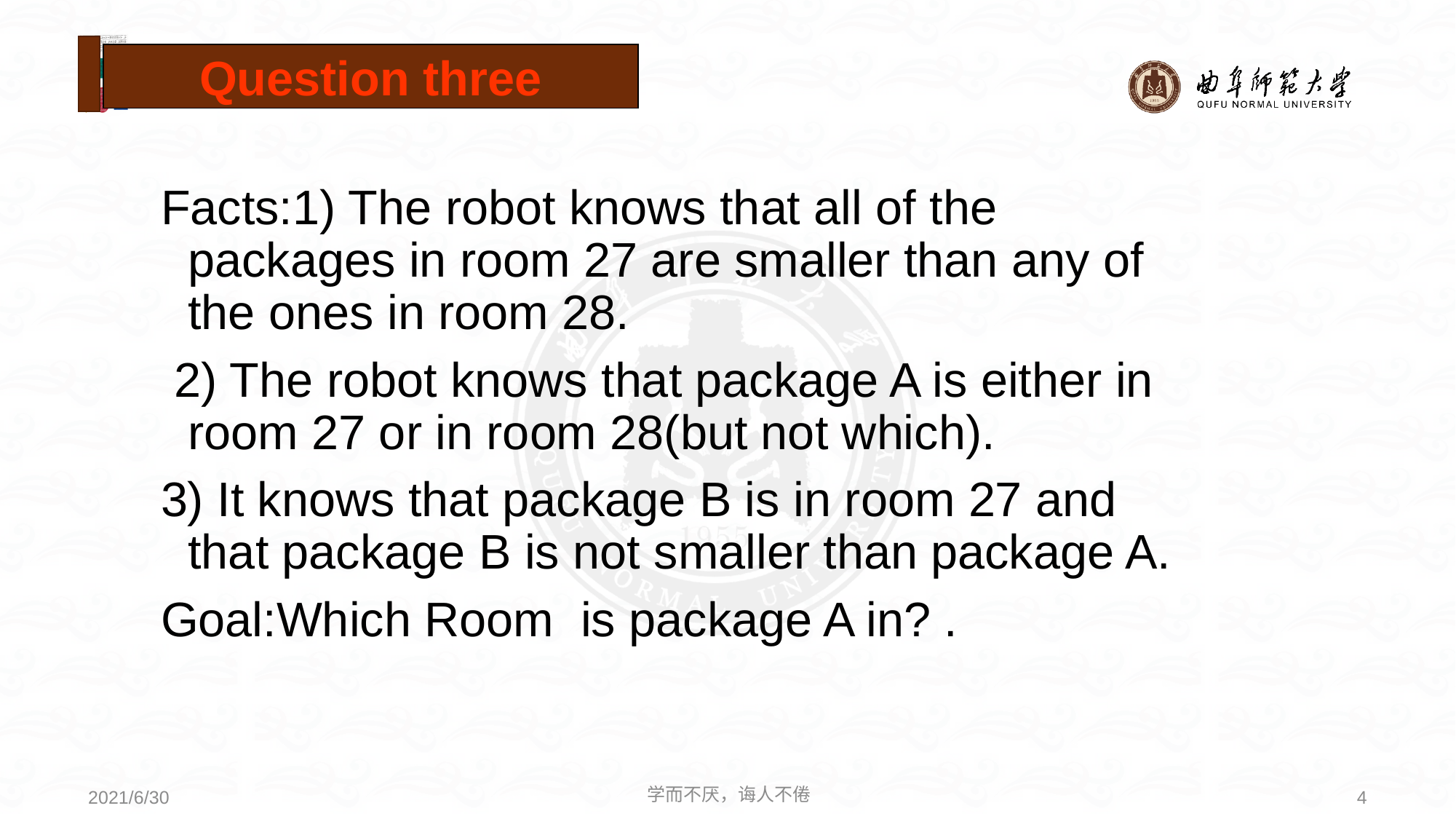

Question three
#
Facts:1) The robot knows that all of the packages in room 27 are smaller than any of the ones in room 28.
 2) The robot knows that package A is either in room 27 or in room 28(but not which).
3) It knows that package B is in room 27 and that package B is not smaller than package A.
Goal:Which Room  is package A in? .
学而不厌，诲人不倦
4
2021/6/30